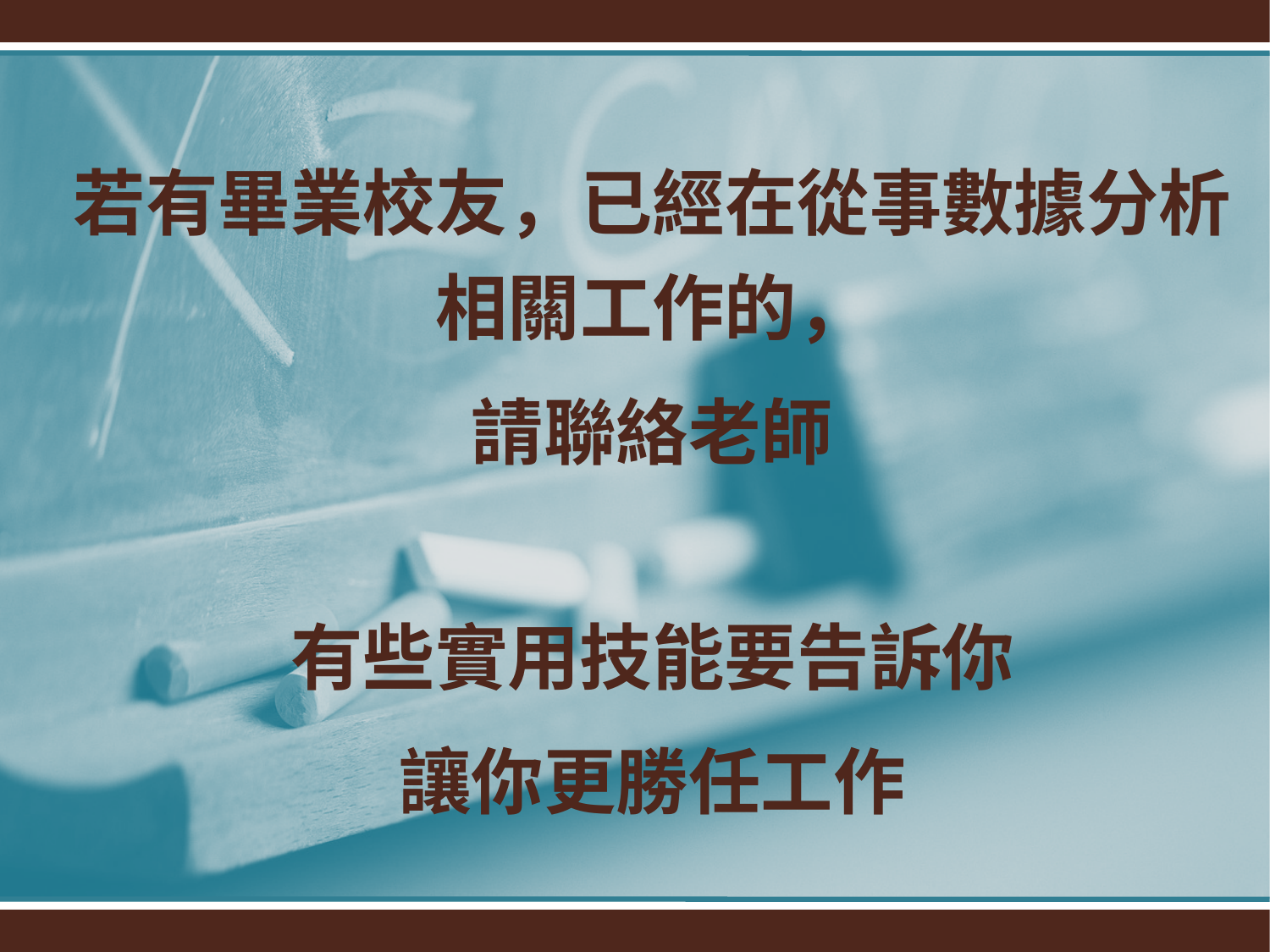

若有畢業校友，已經在從事數據分析相關工作的，
請聯絡老師

有些實用技能要告訴你
讓你更勝任工作